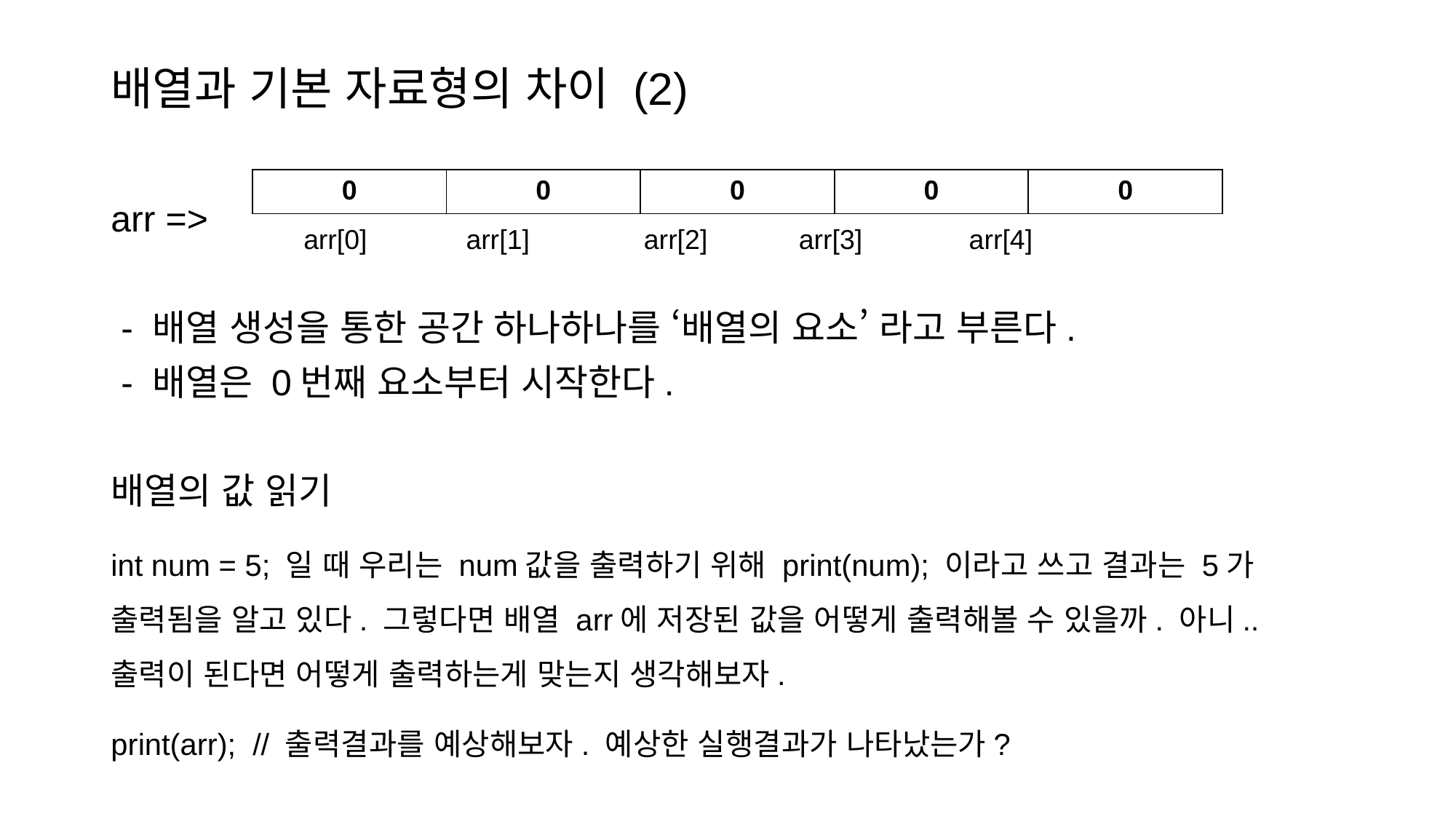

# 배열과 기본 자료형의 차이 (2)

arr =>

 - 배열 생성을 통한 공간 하나하나를 ‘배열의 요소’ 라고 부른다.
 - 배열은 0번째 요소부터 시작한다.

배열의 값 읽기
int num = 5; 일 때 우리는 num값을 출력하기 위해 print(num); 이라고 쓰고 결과는 5가 출력됨을 알고 있다. 그렇다면 배열 arr에 저장된 값을 어떻게 출력해볼 수 있을까. 아니.. 출력이 된다면 어떻게 출력하는게 맞는지 생각해보자.
print(arr);  // 출력결과를 예상해보자. 예상한 실행결과가 나타났는가?

| 0 | 0 | 0 | 0 | 0 |
| --- | --- | --- | --- | --- |
     arr[0]             arr[1]               arr[2]            arr[3]              arr[4]